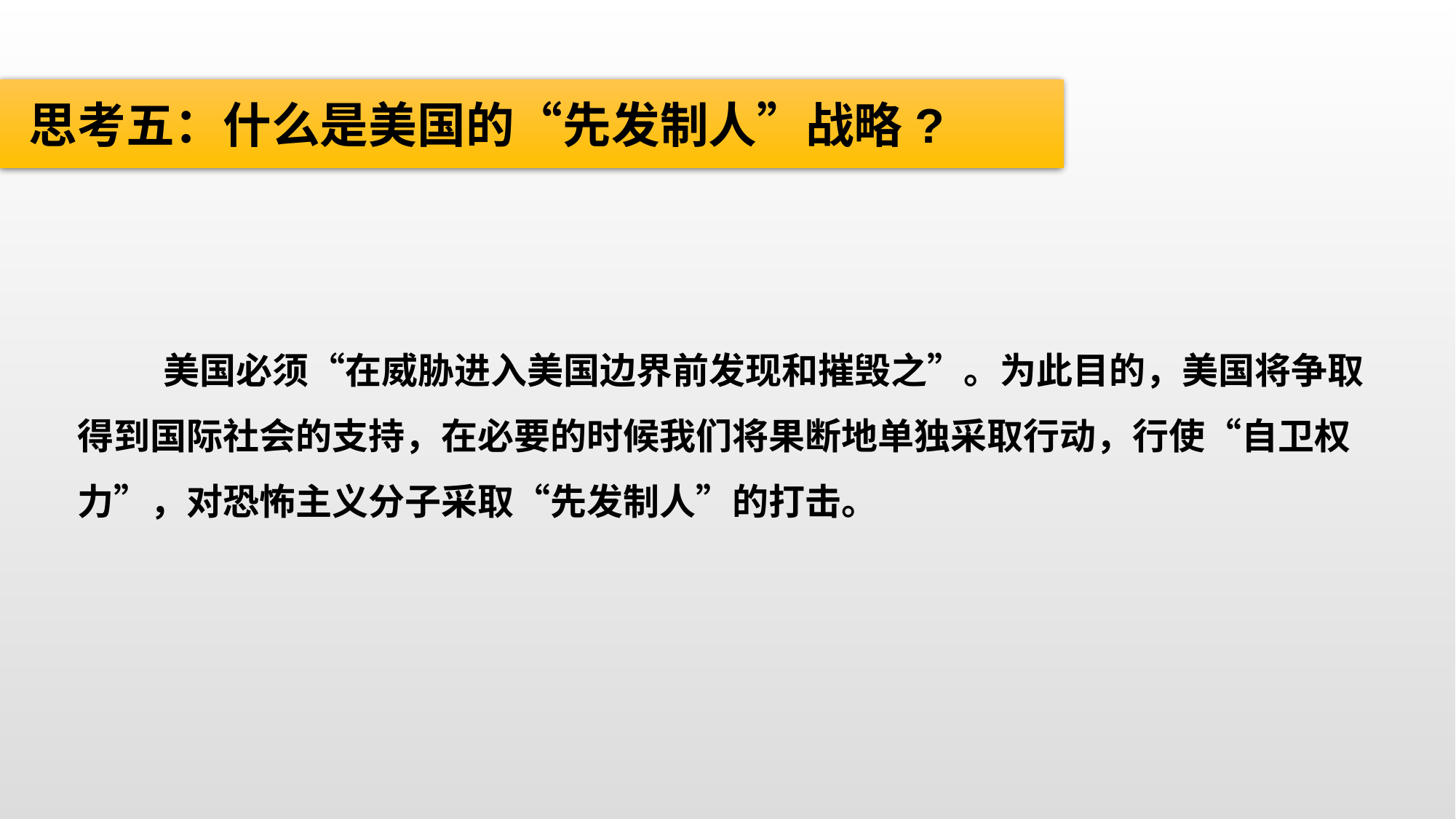

思考五：什么是美国的“先发制人”战略?
美国必须“在威胁进入美国边界前发现和摧毁之”。为此目的，美国将争取得到国际社会的支持，在必要的时候我们将果断地单独采取行动，行使“自卫权力”，对恐怖主义分子采取“先发制人”的打击。